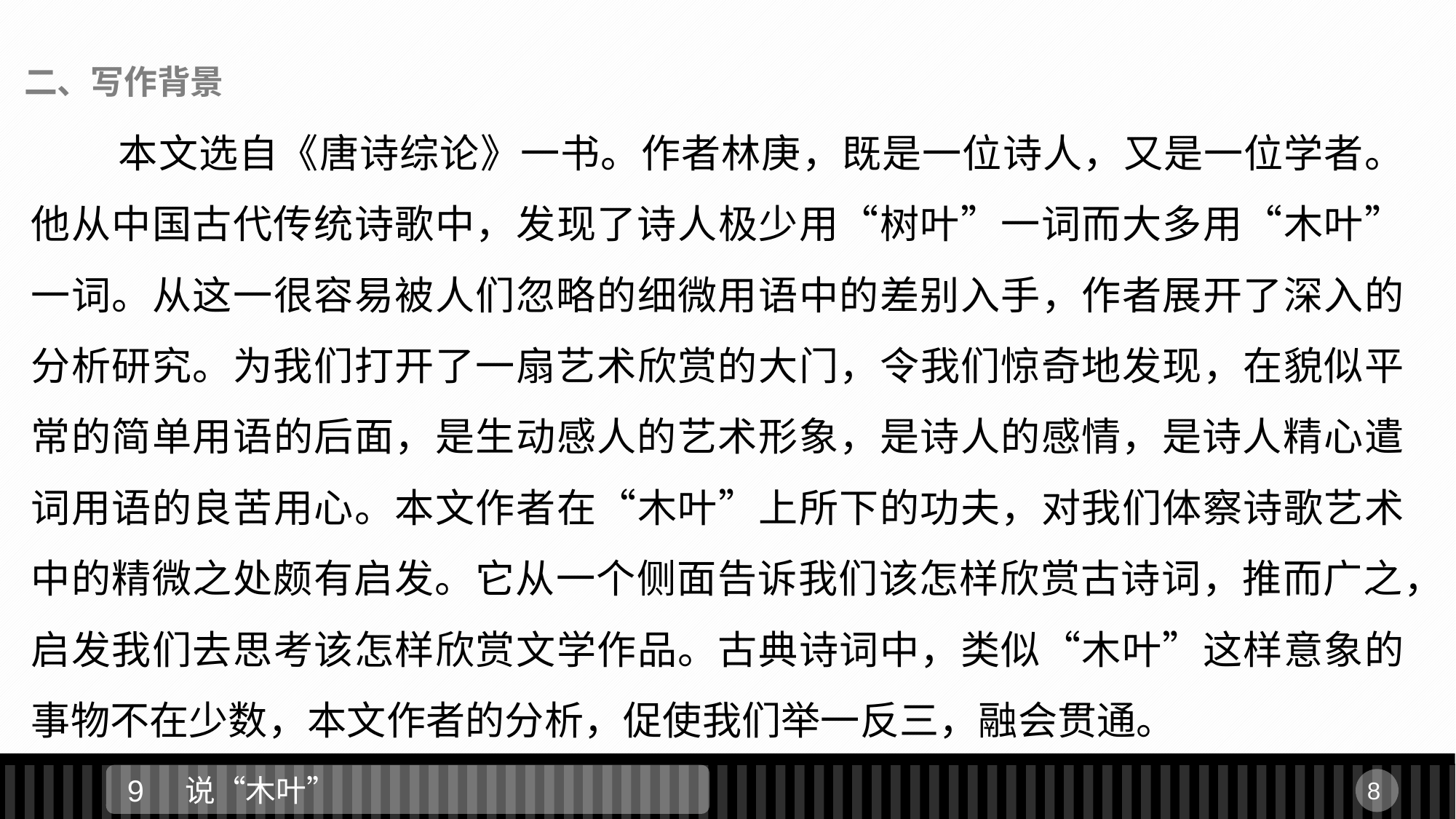

二、写作背景
        本文选自《唐诗综论》一书。作者林庚，既是一位诗人，又是一位学者。他从中国古代传统诗歌中，发现了诗人极少用“树叶”一词而大多用“木叶”一词。从这一很容易被人们忽略的细微用语中的差别入手，作者展开了深入的分析研究。为我们打开了一扇艺术欣赏的大门，令我们惊奇地发现，在貌似平常的简单用语的后面，是生动感人的艺术形象，是诗人的感情，是诗人精心遣词用语的良苦用心。本文作者在“木叶”上所下的功夫，对我们体察诗歌艺术中的精微之处颇有启发。它从一个侧面告诉我们该怎样欣赏古诗词，推而广之，启发我们去思考该怎样欣赏文学作品。古典诗词中，类似“木叶”这样意象的事物不在少数，本文作者的分析，促使我们举一反三，融会贯通。